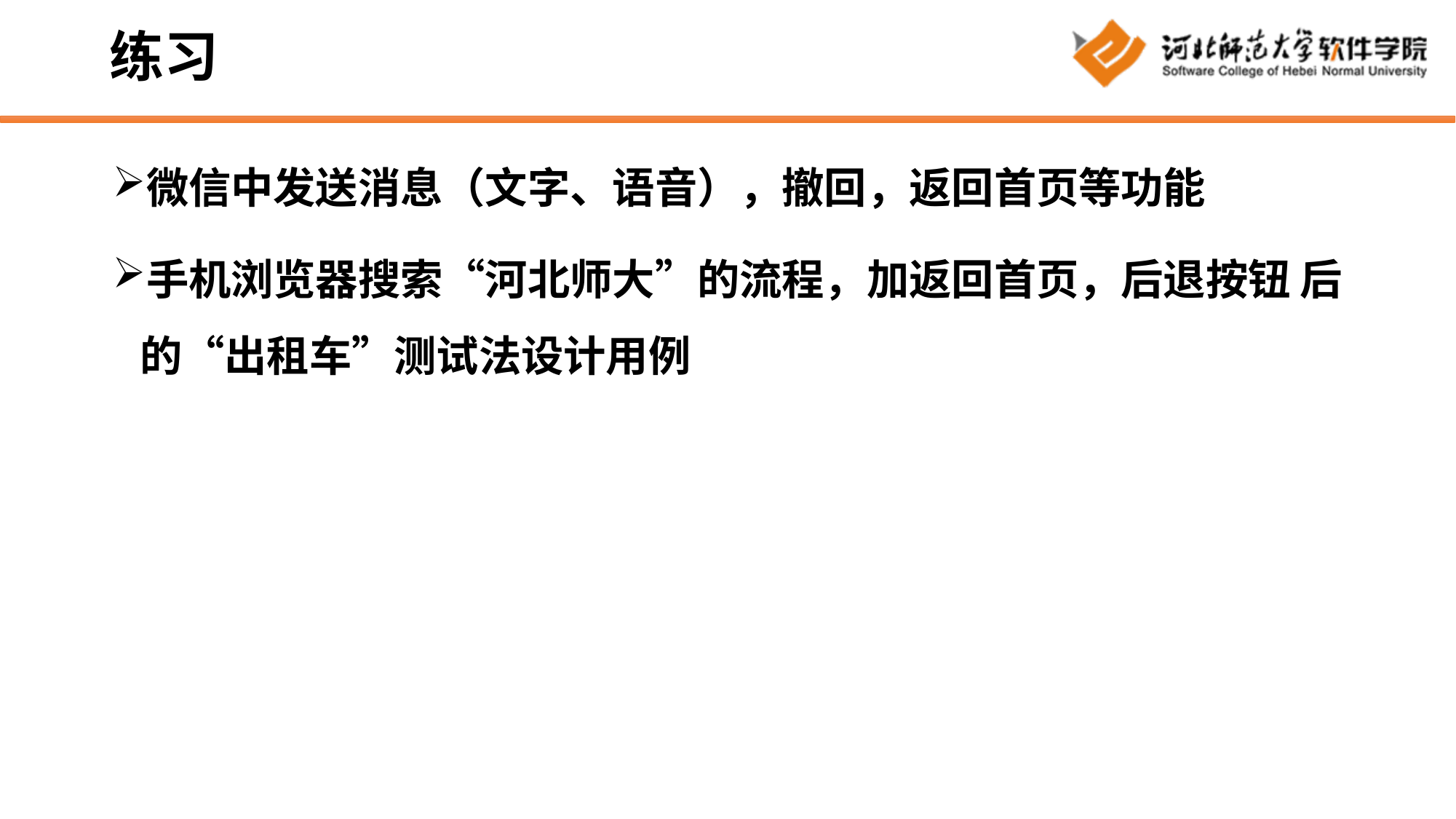

# 练习
微信中发送消息（文字、语音），撤回，返回首页等功能
手机浏览器搜索“河北师大”的流程，加返回首页，后退按钮 后的“出租车”测试法设计用例